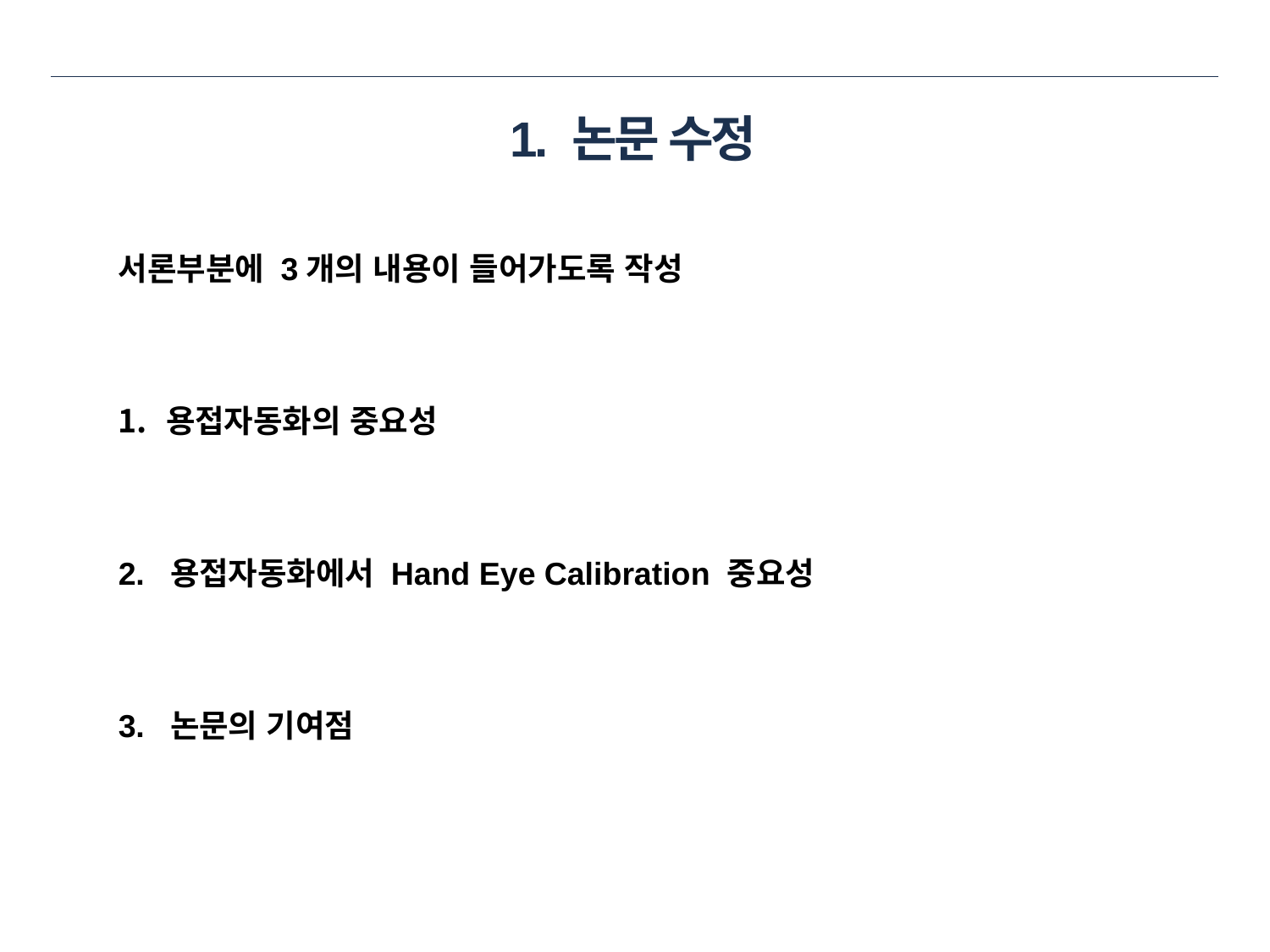

# 1. 논문 수정

서론부분에 3개의 내용이 들어가도록 작성

용접자동화의 중요성

2.  용접자동화에서 Hand Eye Calibration 중요성

3.  논문의 기여점